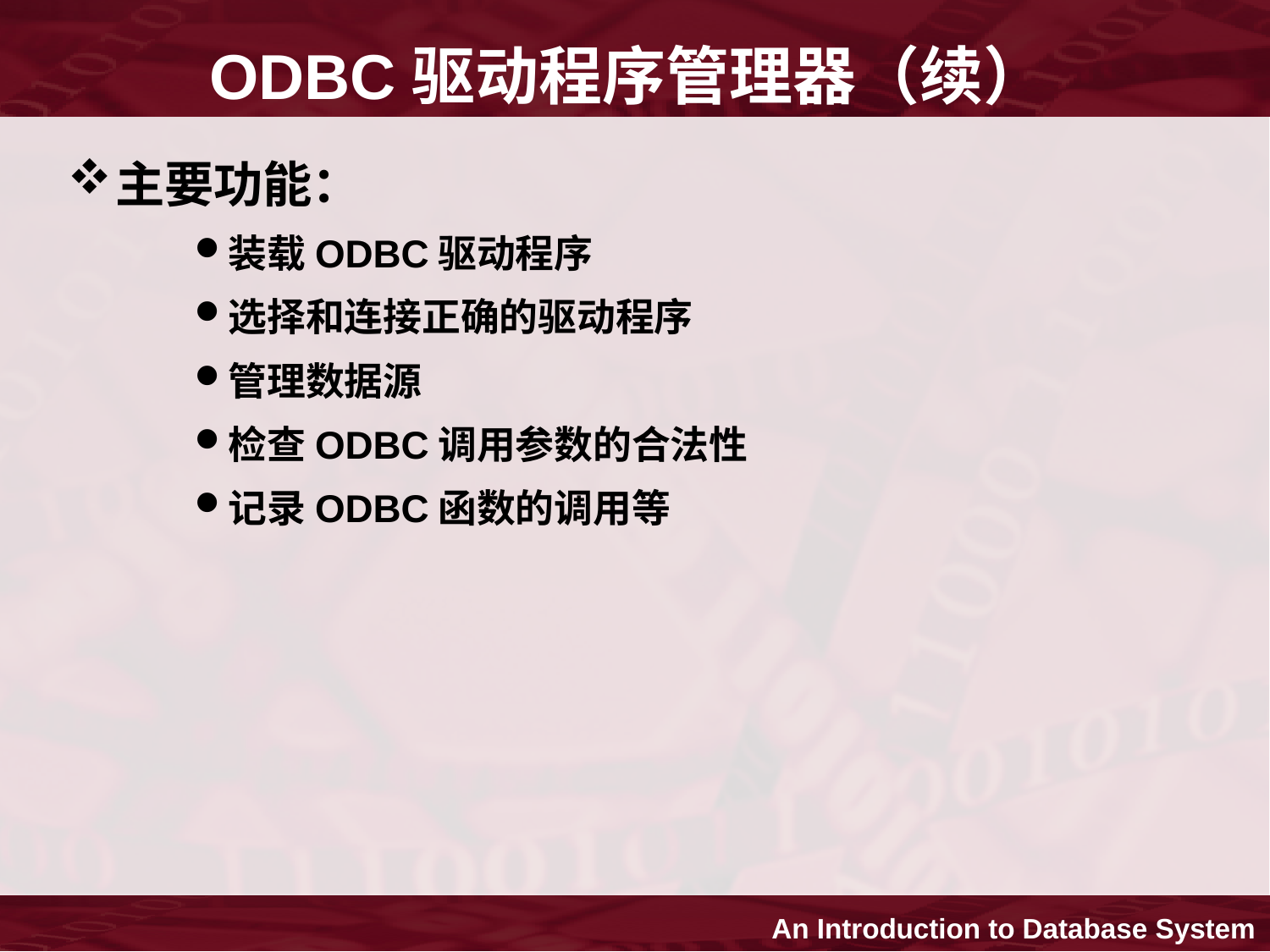

# ODBC驱动程序管理器（续）
主要功能：
装载ODBC驱动程序
选择和连接正确的驱动程序
管理数据源
检查ODBC调用参数的合法性
记录ODBC函数的调用等